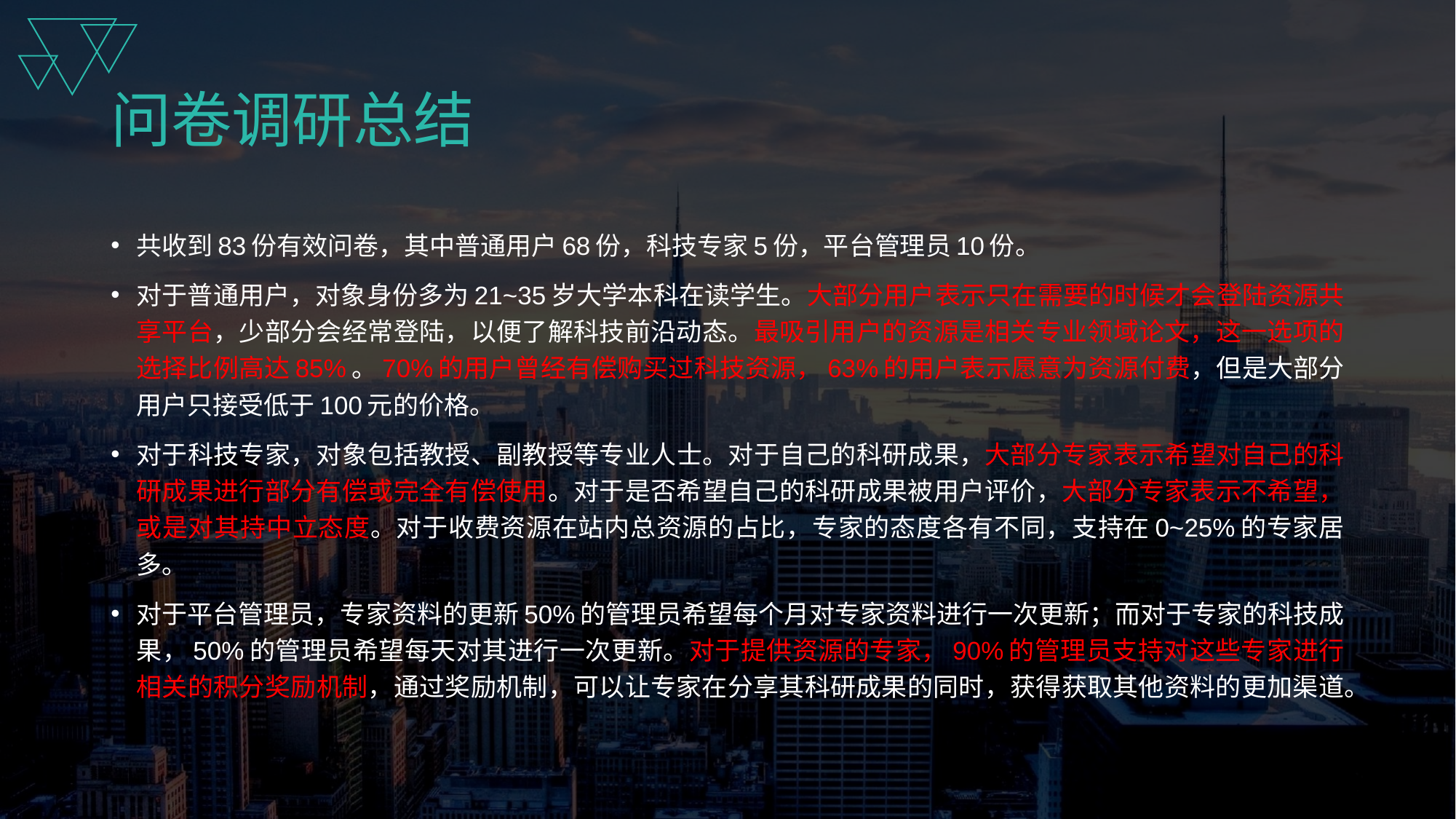

# 问卷调研总结
共收到83份有效问卷，其中普通用户68份，科技专家5份，平台管理员10份。
对于普通用户，对象身份多为21~35岁大学本科在读学生。大部分用户表示只在需要的时候才会登陆资源共享平台，少部分会经常登陆，以便了解科技前沿动态。最吸引用户的资源是相关专业领域论文，这一选项的选择比例高达85%。70%的用户曾经有偿购买过科技资源，63%的用户表示愿意为资源付费，但是大部分用户只接受低于100元的价格。
对于科技专家，对象包括教授、副教授等专业人士。对于自己的科研成果，大部分专家表示希望对自己的科研成果进行部分有偿或完全有偿使用。对于是否希望自己的科研成果被用户评价，大部分专家表示不希望，或是对其持中立态度。对于收费资源在站内总资源的占比，专家的态度各有不同，支持在0~25%的专家居多。
对于平台管理员，专家资料的更新50%的管理员希望每个月对专家资料进行一次更新；而对于专家的科技成果，50%的管理员希望每天对其进行一次更新。对于提供资源的专家，90%的管理员支持对这些专家进行相关的积分奖励机制，通过奖励机制，可以让专家在分享其科研成果的同时，获得获取其他资料的更加渠道。